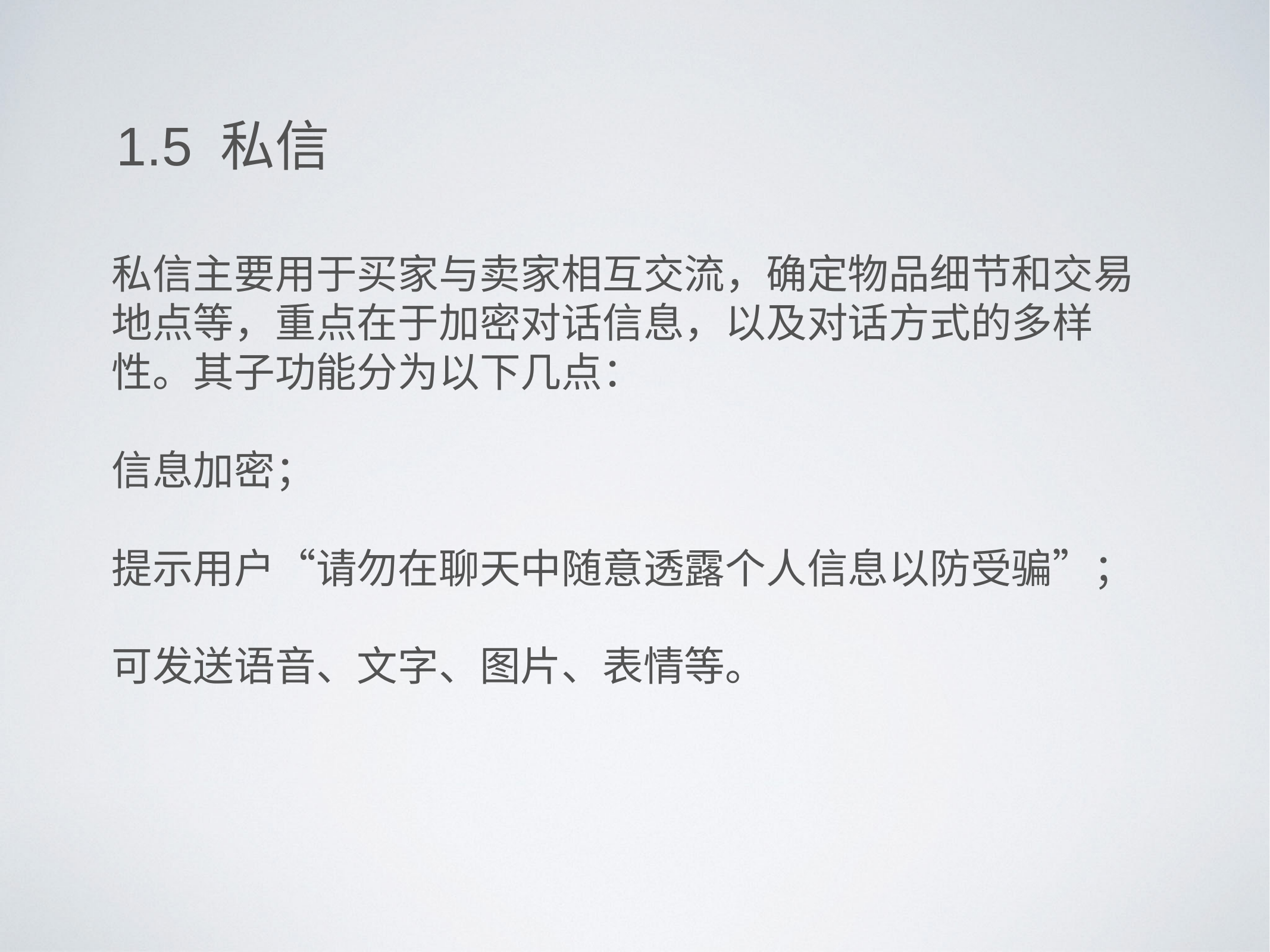

1.5 私信
私信主要用于买家与卖家相互交流，确定物品细节和交易地点等，重点在于加密对话信息，以及对话方式的多样性。其子功能分为以下几点：

信息加密；

提示用户“请勿在聊天中随意透露个人信息以防受骗”；

可发送语音、文字、图片、表情等。